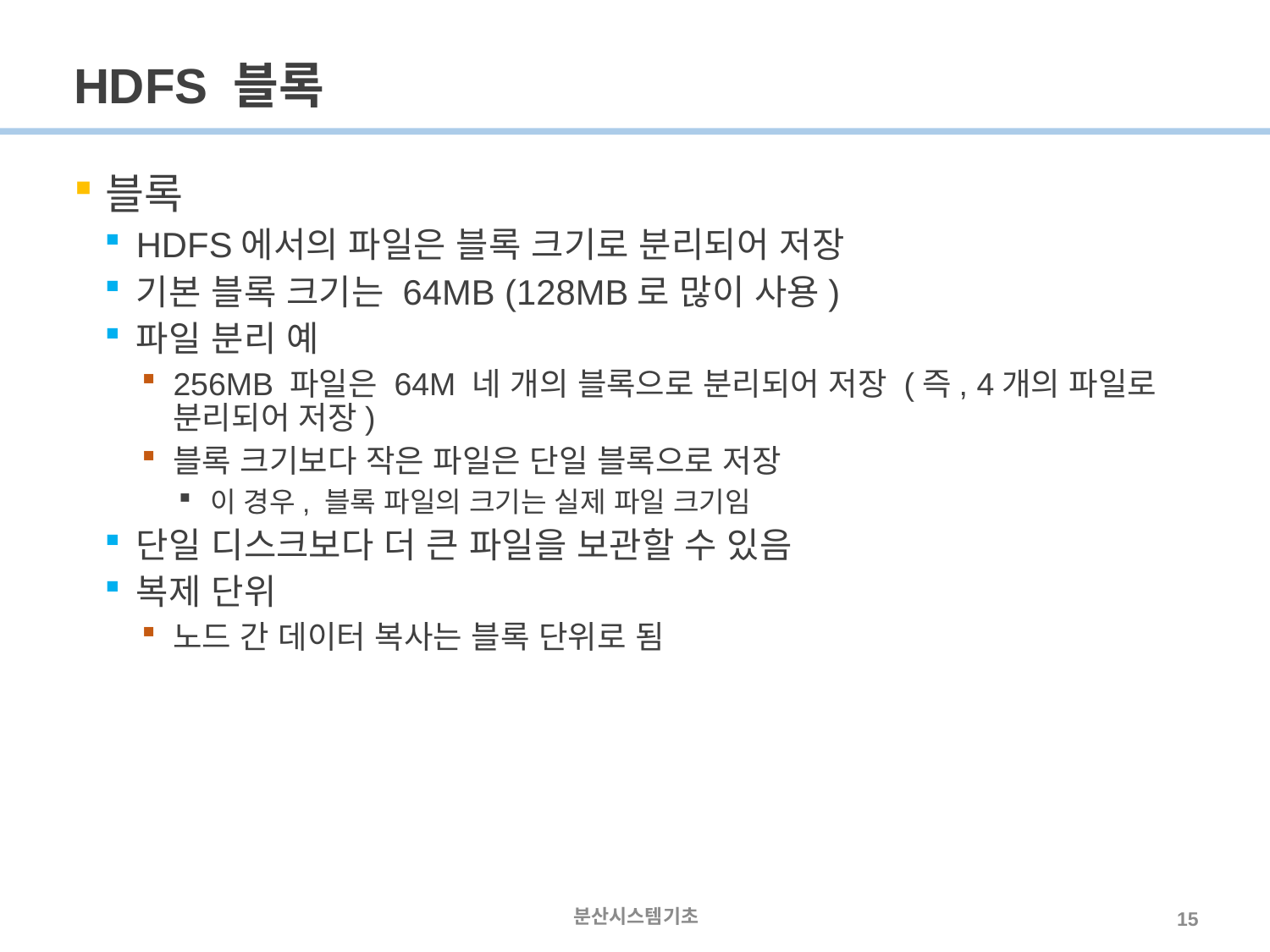

# HDFS 블록
블록
HDFS에서의 파일은 블록 크기로 분리되어 저장
기본 블록 크기는 64MB (128MB로 많이 사용)
파일 분리 예
256MB 파일은 64M 네 개의 블록으로 분리되어 저장 (즉, 4개의 파일로 분리되어 저장)
블록 크기보다 작은 파일은 단일 블록으로 저장
이 경우, 블록 파일의 크기는 실제 파일 크기임
단일 디스크보다 더 큰 파일을 보관할 수 있음
복제 단위
노드 간 데이터 복사는 블록 단위로 됨
분산시스템기초
15